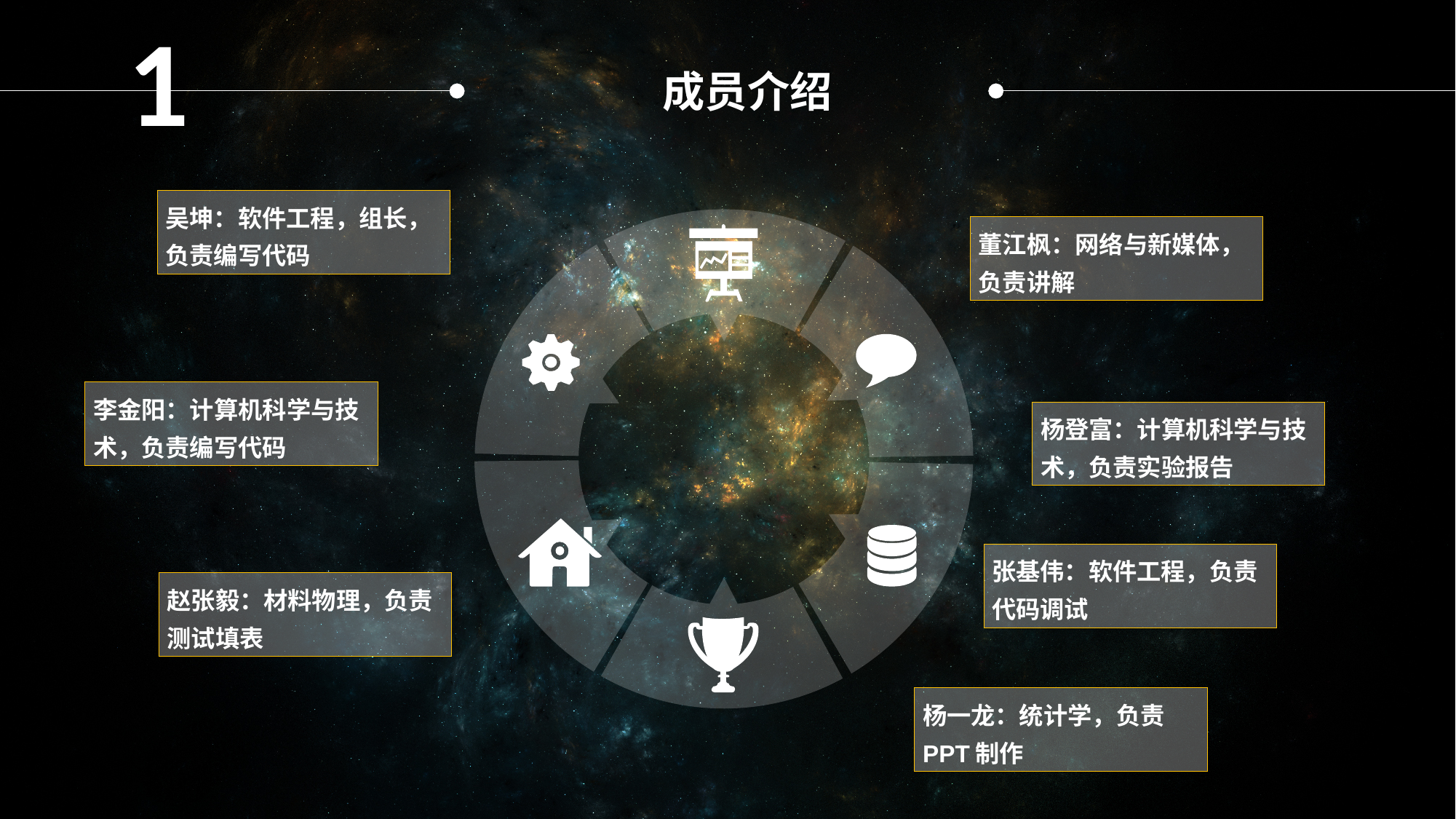

1
成员介绍
吴坤：软件工程，组长，负责编写代码

董江枫：网络与新媒体，负责讲解

李金阳：计算机科学与技术，负责编写代码
杨登富：计算机科学与技术，负责实验报告

张基伟：软件工程，负责代码调试
赵张毅：材料物理，负责测试填表

杨一龙：统计学，负责PPT制作